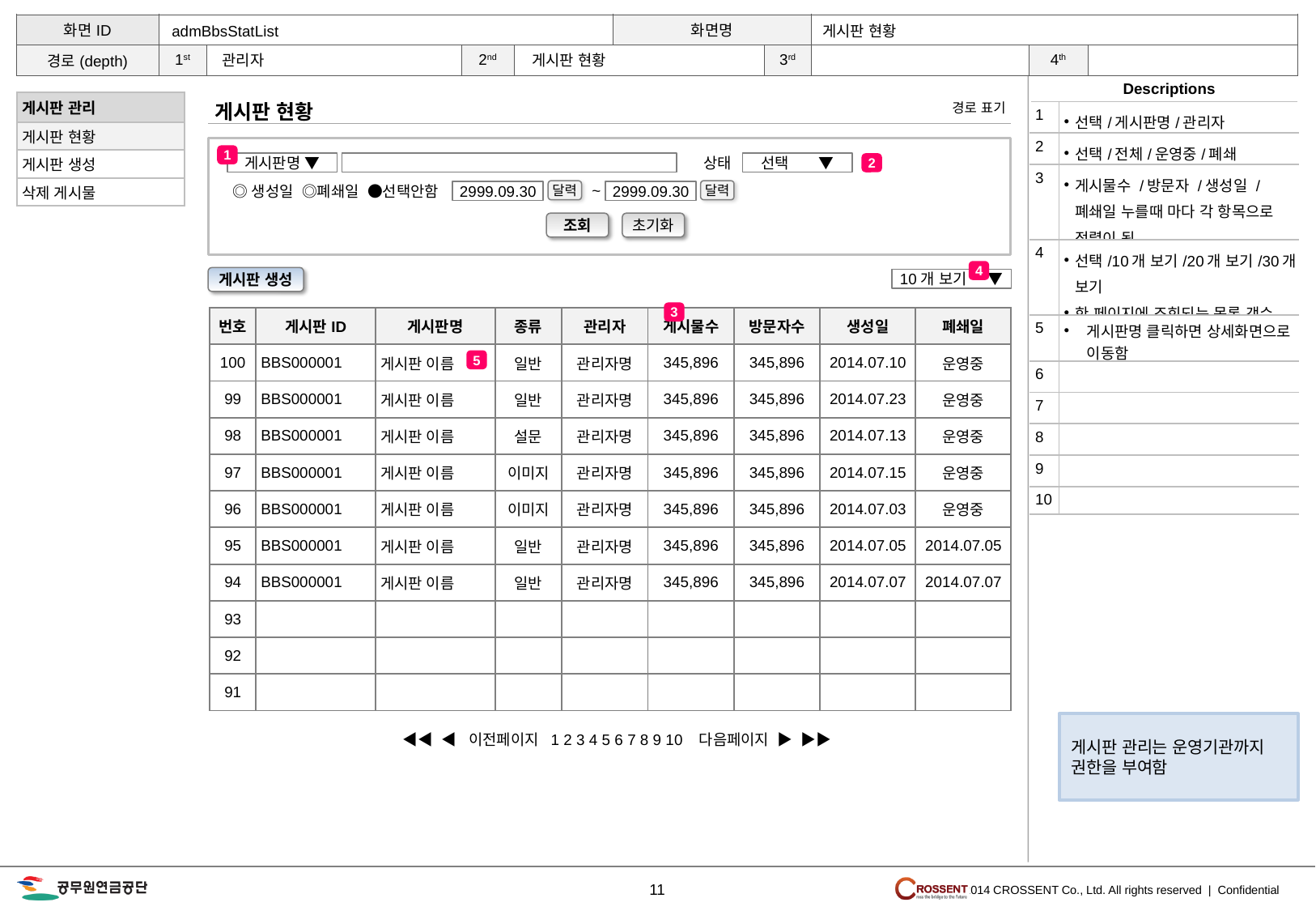

게시판 현황
admBbsStatList
게시판 현황
관리자
게시판 현황
| 게시판 관리 |
| --- |
| 게시판 현황 |
| 게시판 생성 |
| 삭제 게시물 |
경로 표기
| 1 | 선택/게시판명/관리자 |
| --- | --- |
| 2 | 선택/전체/운영중/폐쇄 |
| 3 | 게시물수 /방문자 /생성일 /폐쇄일 누를때 마다 각 항목으로 정렬이 됨 |
| 4 | 선택/10개 보기/20개 보기/30개 보기 한 페이지에 조회되는 목록 갯수 |
| 5 | 게시판명 클릭하면 상세화면으로 이동함 |
| 6 |  |
| 7 |  |
| 8 |  |
| 9 |  |
| 10 |  |

1
상태
게시판명 ▼

선택       ▼
2
~
달력
달력
2999.09.30
2999.09.30
◎생성일  ◎폐쇄일  ●선택안함
조회
초기화
4
게시판 생성
10개 보기     ▼
3
| 번호 | 게시판ID | 게시판명 | 종류 | 관리자 | 게시물수 | 방문자수 | 생성일 | 폐쇄일 |
| --- | --- | --- | --- | --- | --- | --- | --- | --- |
| 100 | BBS000001 | 게시판 이름 | 일반 | 관리자명 | 345,896 | 345,896 | 2014.07.10 | 운영중 |
| 99 | BBS000001 | 게시판 이름 | 일반 | 관리자명 | 345,896 | 345,896 | 2014.07.23 | 운영중 |
| 98 | BBS000001 | 게시판 이름 | 설문 | 관리자명 | 345,896 | 345,896 | 2014.07.13 | 운영중 |
| 97 | BBS000001 | 게시판 이름 | 이미지 | 관리자명 | 345,896 | 345,896 | 2014.07.15 | 운영중 |
| 96 | BBS000001 | 게시판 이름 | 이미지 | 관리자명 | 345,896 | 345,896 | 2014.07.03 | 운영중 |
| 95 | BBS000001 | 게시판 이름 | 일반 | 관리자명 | 345,896 | 345,896 | 2014.07.05 | 2014.07.05 |
| 94 | BBS000001 | 게시판 이름 | 일반 | 관리자명 | 345,896 | 345,896 | 2014.07.07 | 2014.07.07 |
| 93 |  |  |  |  |  |  |  |  |
| 92 |  |  |  |  |  |  |  |  |
| 91 |  |  |  |  |  |  |  |  |
5
게시판 관리는 운영기관까지 권한을 부여함
◀◀  ◀  이전페이지  1 2 3 4 5 6 7 8 9 10   다음페이지  ▶  ▶▶
11